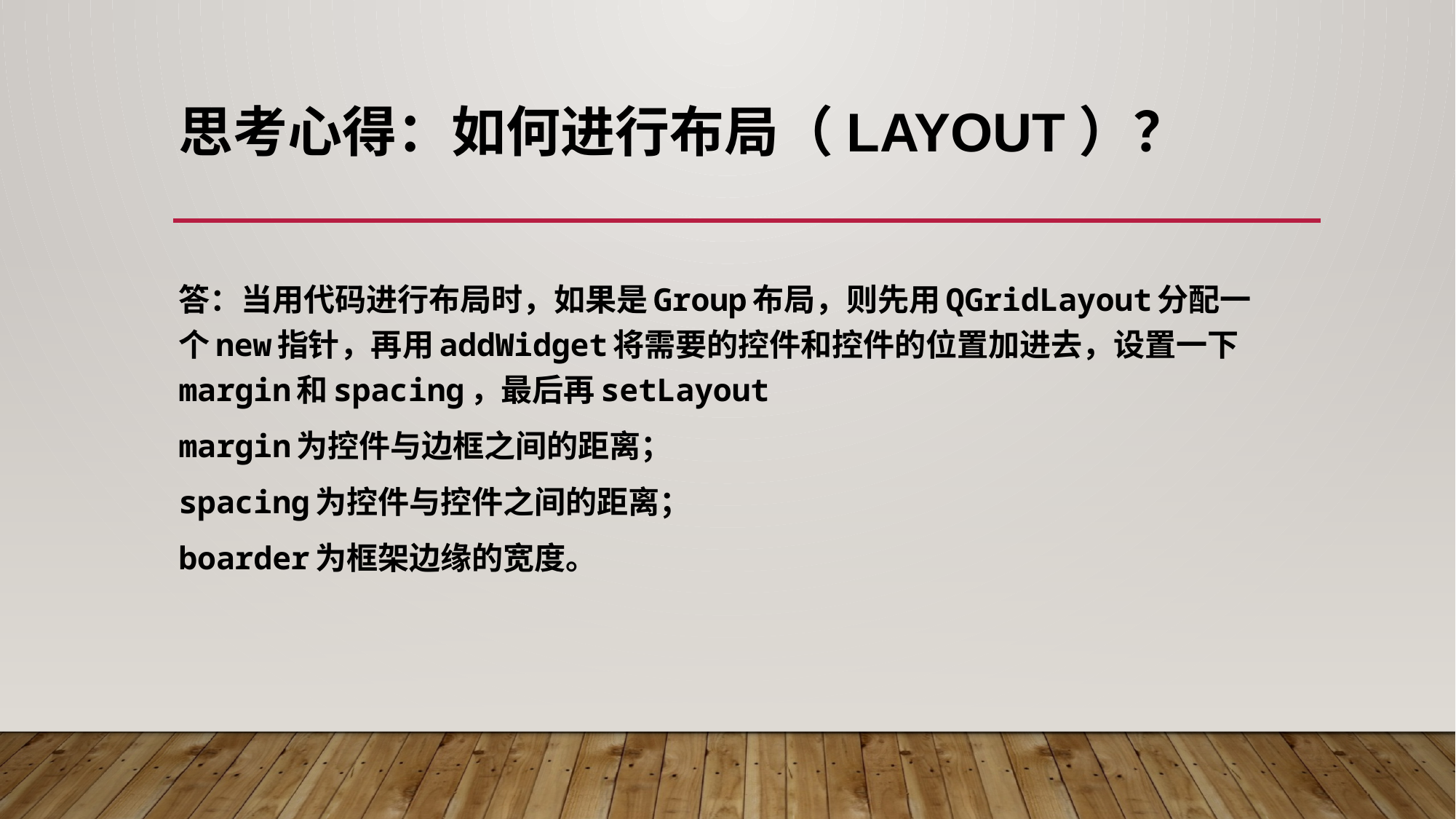

# 思考心得：如何进行布局（Layout）？
答：当用代码进行布局时，如果是Group布局，则先用QGridLayout分配一个new指针，再用addWidget将需要的控件和控件的位置加进去，设置一下margin和spacing，最后再setLayout
margin为控件与边框之间的距离；
spacing为控件与控件之间的距离；
boarder为框架边缘的宽度。